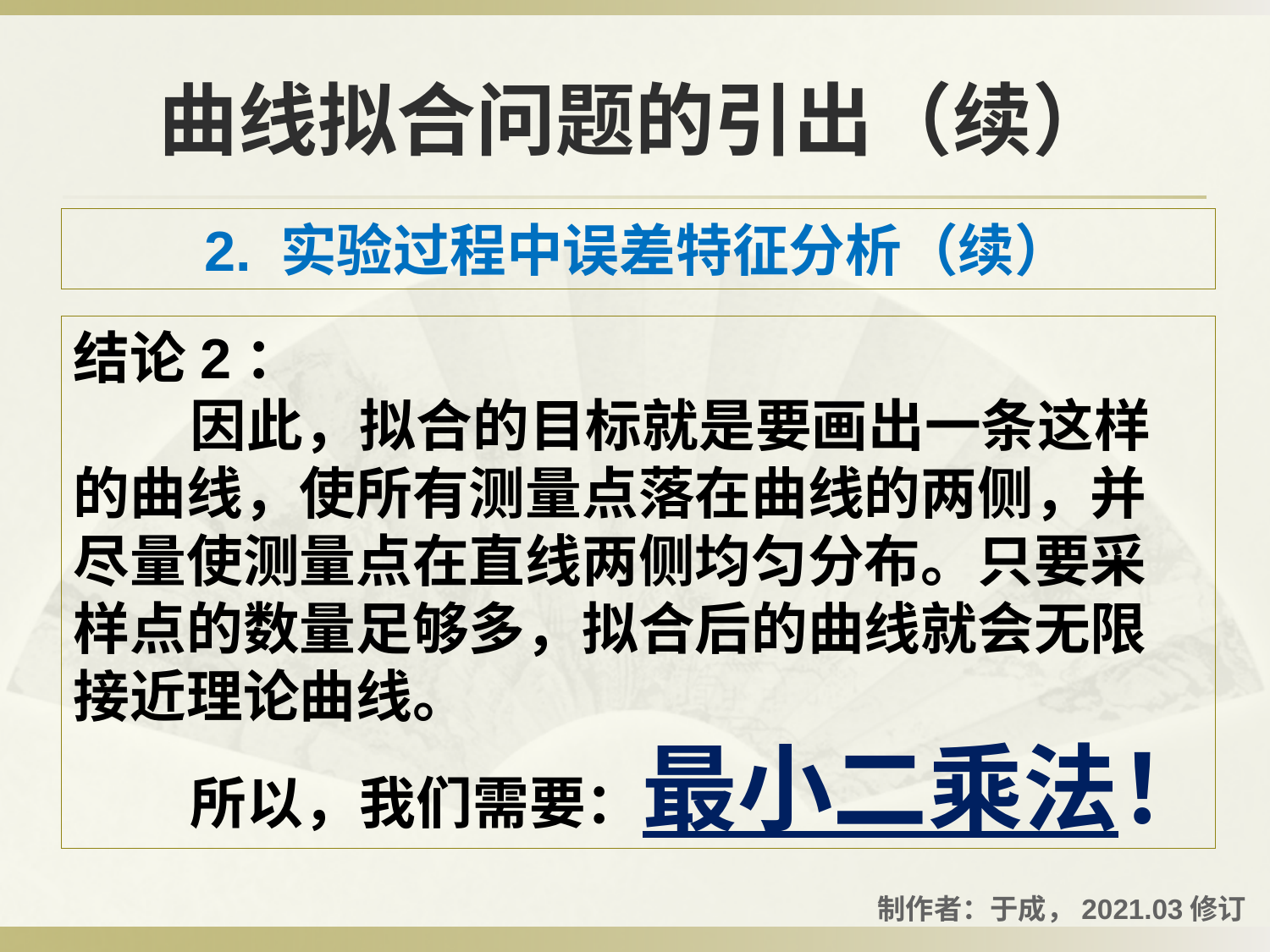

# 曲线拟合问题的引出（续）
2. 实验过程中误差特征分析（续）
结论2：
        因此，拟合的目标就是要画出一条这样的曲线，使所有测量点落在曲线的两侧，并尽量使测量点在直线两侧均匀分布。只要采样点的数量足够多，拟合后的曲线就会无限接近理论曲线。
        所以，我们需要：最小二乘法！
制作者：于成，2021.03修订